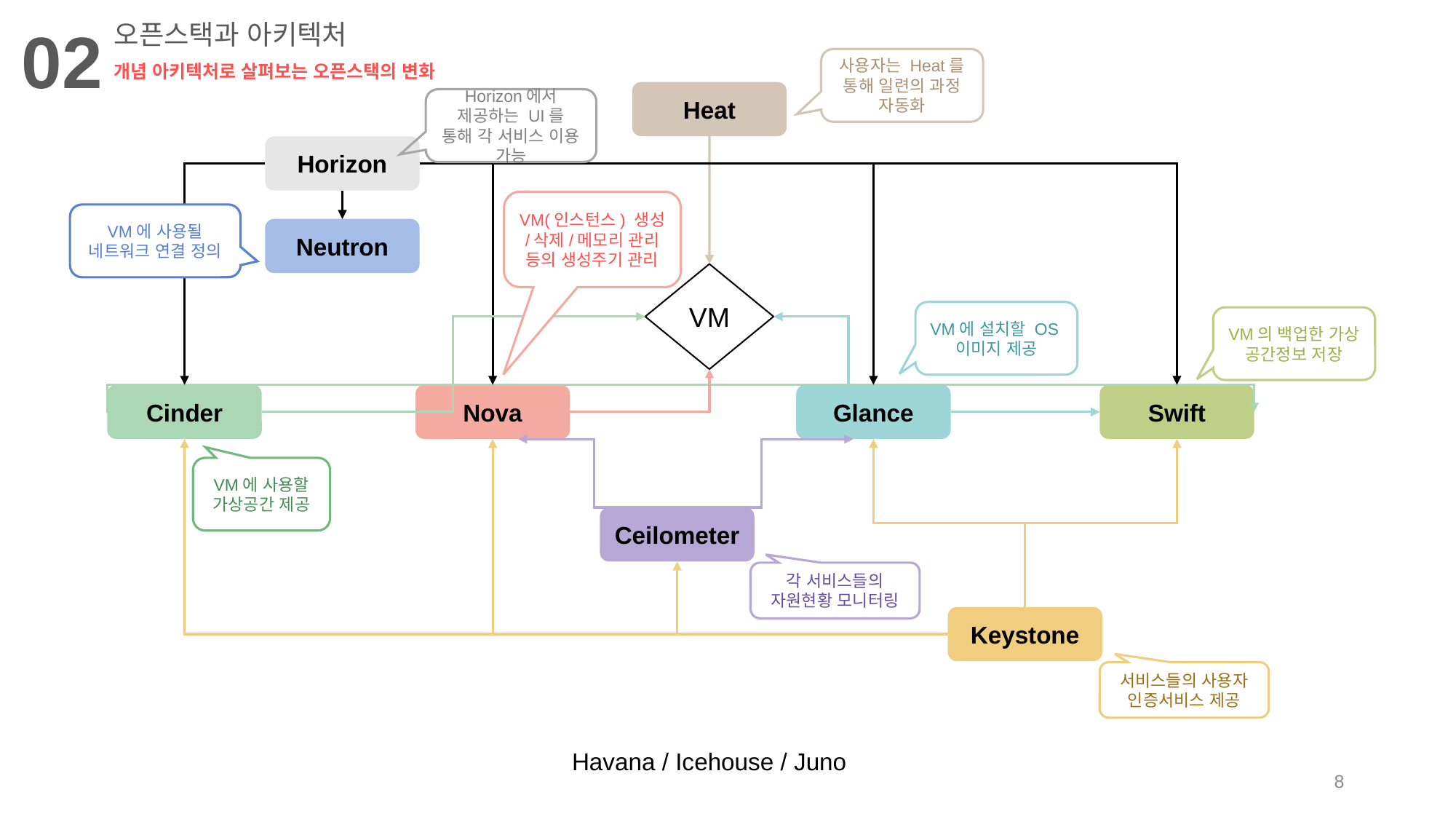

02
오픈스택과 아키텍처
개념 아키텍처로 살펴보는 오픈스택의 변화
사용자는 Heat를 통해 일련의 과정 자동화
Heat
Horizon에서 제공하는 UI를 통해 각 서비스 이용 가능
Horizon
VM(인스턴스) 생성/삭제/메모리 관리 등의 생성주기 관리
VM에 사용될 네트워크 연결 정의
Neutron
VM
VM에 설치할 OS이미지 제공
VM의 백업한 가상 공간정보 저장
Cinder
Nova
Glance
Swift
VM에 사용할
가상공간 제공
Ceilometer
각 서비스들의
자원현황 모니터링
Keystone
서비스들의 사용자
인증서비스 제공
Havana / Icehouse / Juno
8